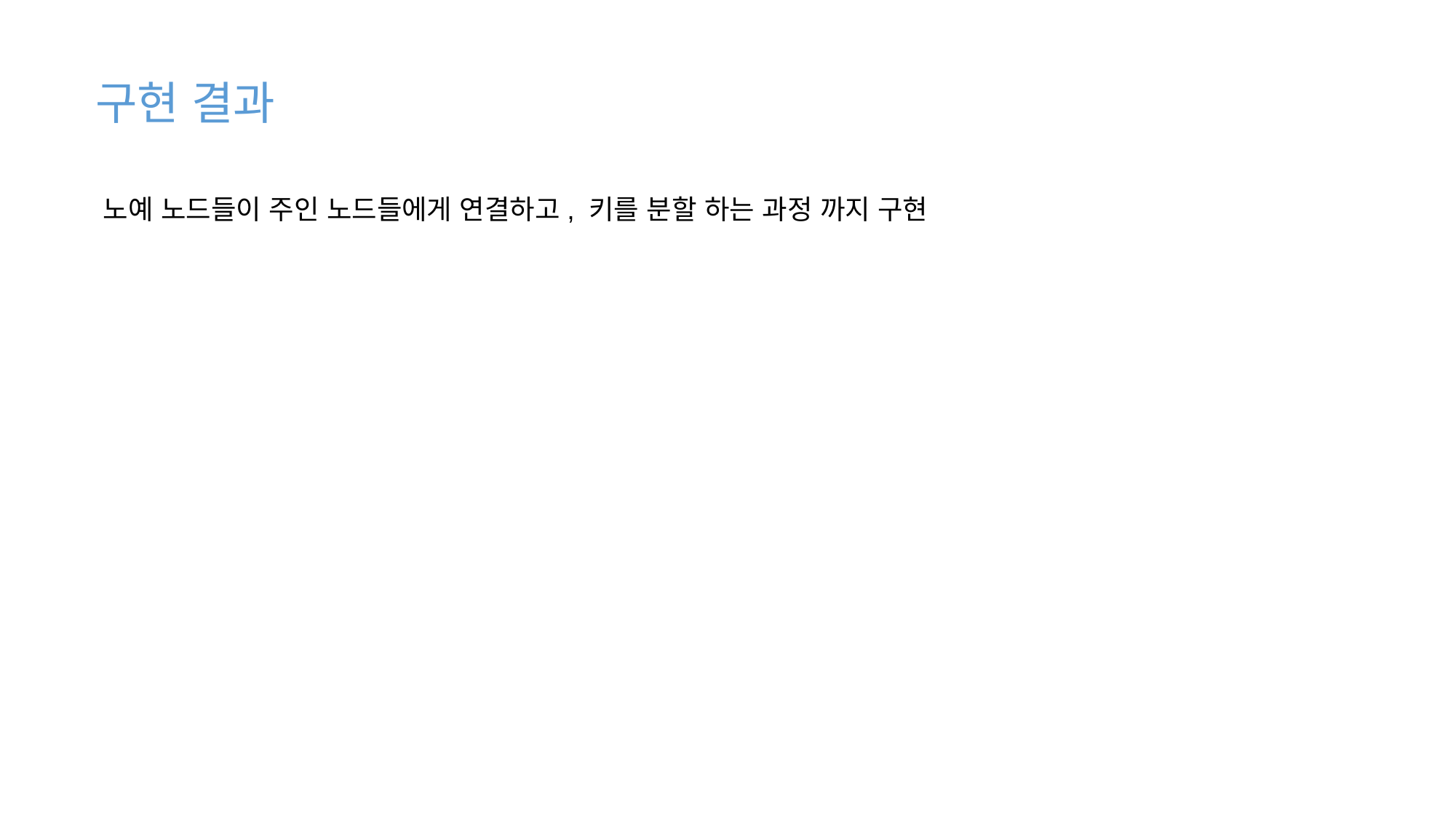

구현 결과
노예 노드들이 주인 노드들에게 연결하고, 키를 분할 하는 과정 까지 구현